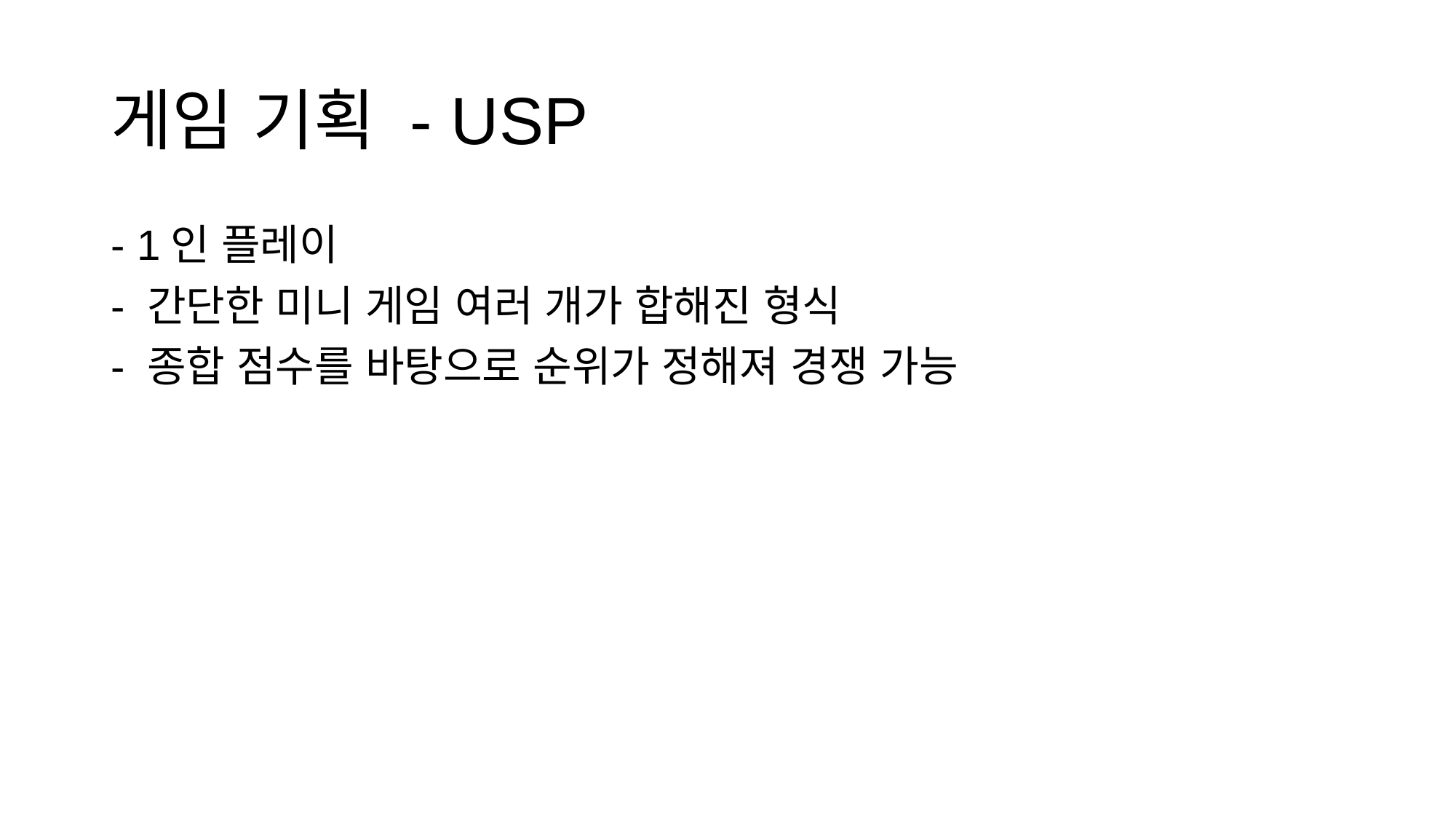

# 게임 기획 - USP
- 1인 플레이
- 간단한 미니 게임 여러 개가 합해진 형식
- 종합 점수를 바탕으로 순위가 정해져 경쟁 가능